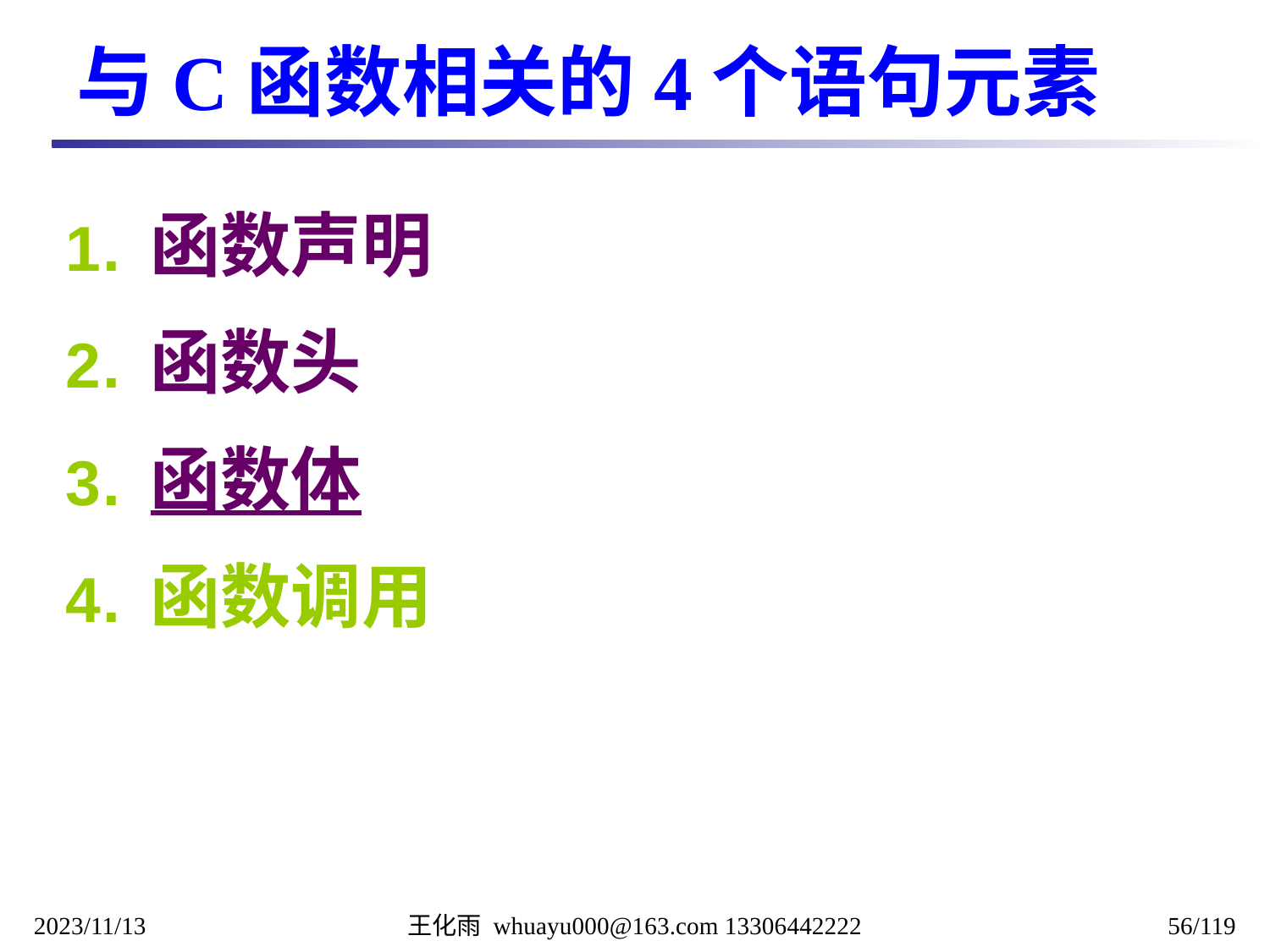

# 与C函数相关的4个语句元素
函数声明
函数头
函数体
函数调用
2023/11/13
56/119
王化雨 whuayu000@163.com 13306442222